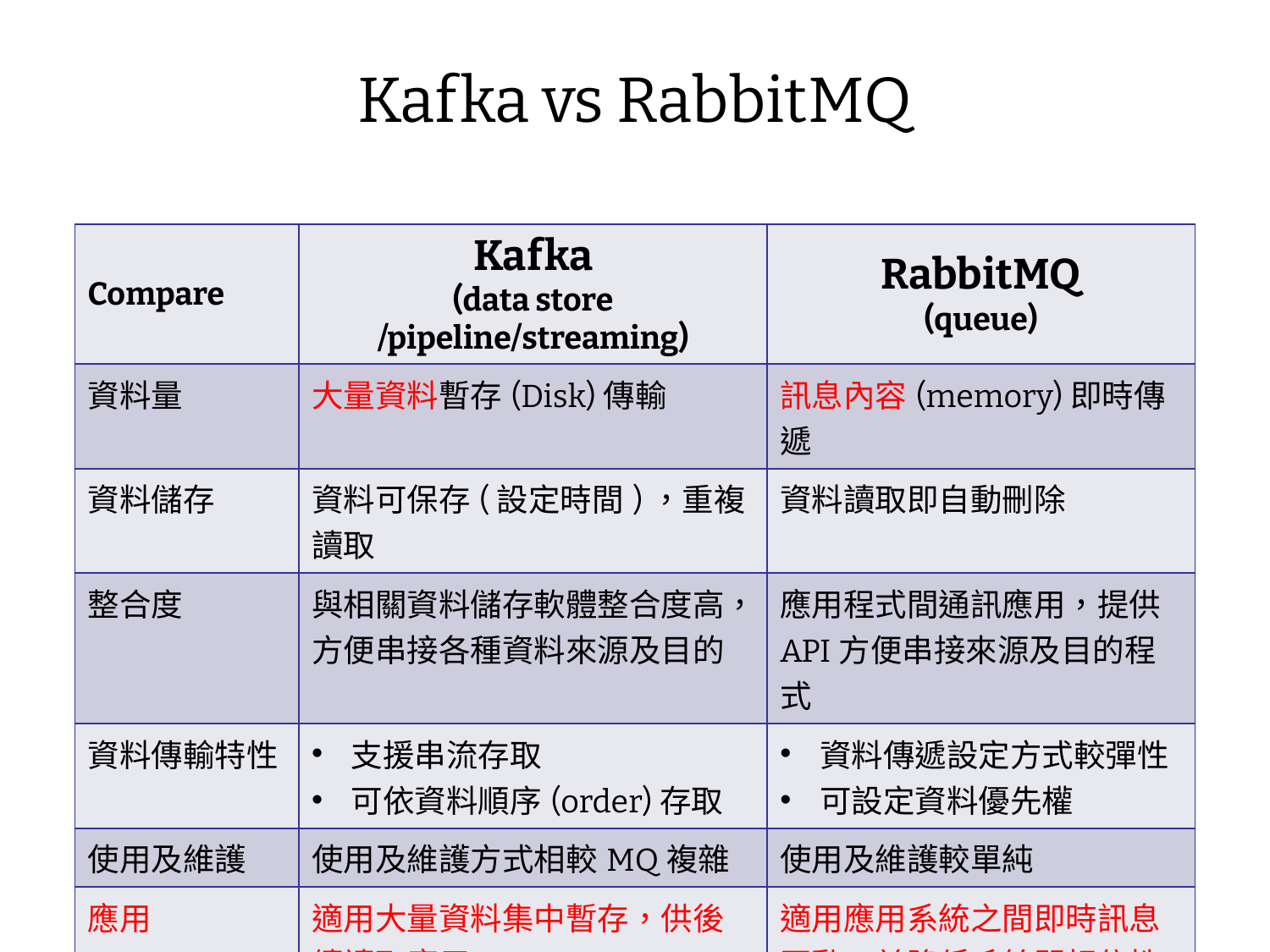

# Kafka vs RabbitMQ
| Compare | Kafka (data store /pipeline/streaming) | RabbitMQ (queue) |
| --- | --- | --- |
| 資料量 | 大量資料暫存(Disk)傳輸 | 訊息內容(memory)即時傳遞 |
| 資料儲存 | 資料可保存(設定時間)，重複讀取 | 資料讀取即自動刪除 |
| 整合度 | 與相關資料儲存軟體整合度高，方便串接各種資料來源及目的 | 應用程式間通訊應用，提供API方便串接來源及目的程式 |
| 資料傳輸特性 | 支援串流存取 可依資料順序(order)存取 | 資料傳遞設定方式較彈性 可設定資料優先權 |
| 使用及維護 | 使用及維護方式相較MQ複雜 | 使用及維護較單純 |
| 應用 | 適用大量資料集中暫存，供後續讀取應用 | 適用應用系統之間即時訊息互動，並降低系統間相依性 |
30